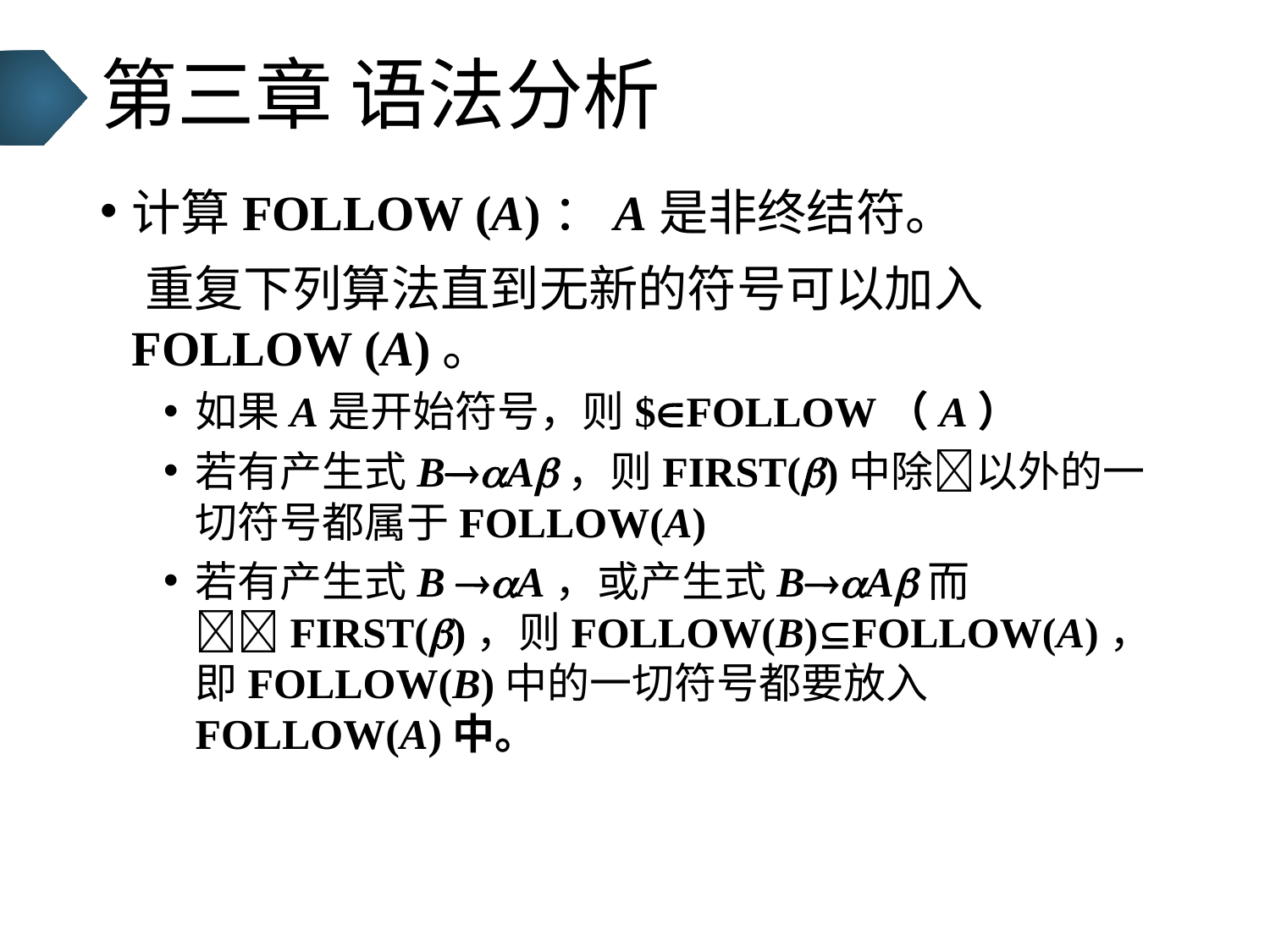

# 第三章 语法分析
计算FOLLOW (A)：A是非终结符。
   重复下列算法直到无新的符号可以加入FOLLOW (A)。
如果A是开始符号，则$∈FOLLOW（A）
若有产生式B→αAβ，则FIRST(β)中除ε以外的一切符号都属于FOLLOW(A)
若有产生式B →αA，或产生式B→αAβ而ε∈FIRST(β)，则FOLLOW(B)⊆FOLLOW(A)，即FOLLOW(B)中的一切符号都要放入FOLLOW(A)中。